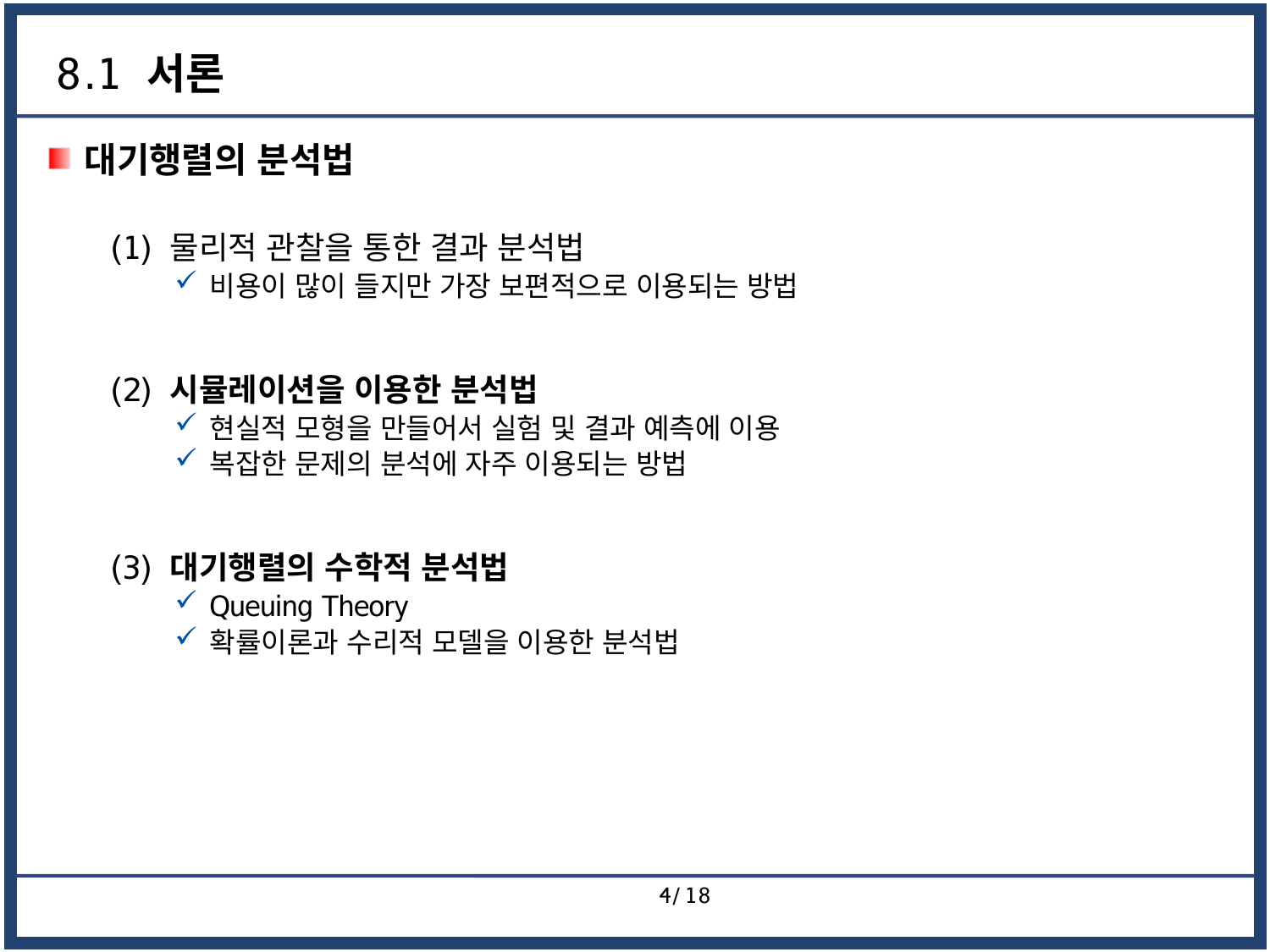

# 8.1 서론
대기행렬의 분석법

(1) 물리적 관찰을 통한 결과 분석법
비용이 많이 들지만 가장 보편적으로 이용되는 방법

(2) 시뮬레이션을 이용한 분석법
현실적 모형을 만들어서 실험 및 결과 예측에 이용
복잡한 문제의 분석에 자주 이용되는 방법

(3) 대기행렬의 수학적 분석법
Queuing Theory
확률이론과 수리적 모델을 이용한 분석법